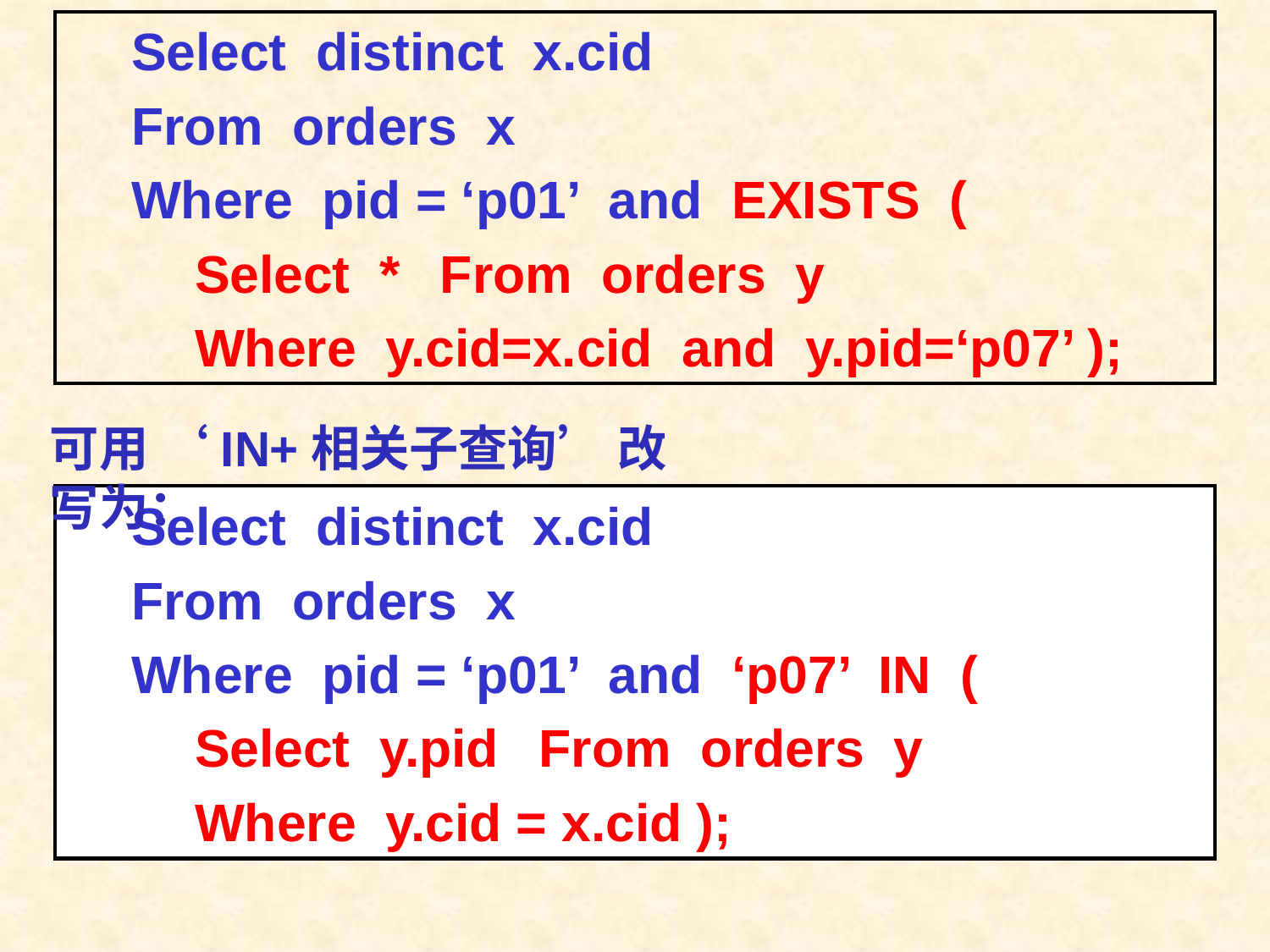

Select  distinct  x.cid
From  orders  x
Where  pid = ‘p01’  and  EXISTS  (
Select  *   From  orders  y
Where  y.cid=x.cid  and  y.pid=‘p07’ );
可用 ‘IN+相关子查询’ 改写为：
Select  distinct  x.cid
From  orders  x
Where  pid = ‘p01’  and  ‘p07’  IN  (
Select  y.pid   From  orders  y
Where  y.cid = x.cid );
87